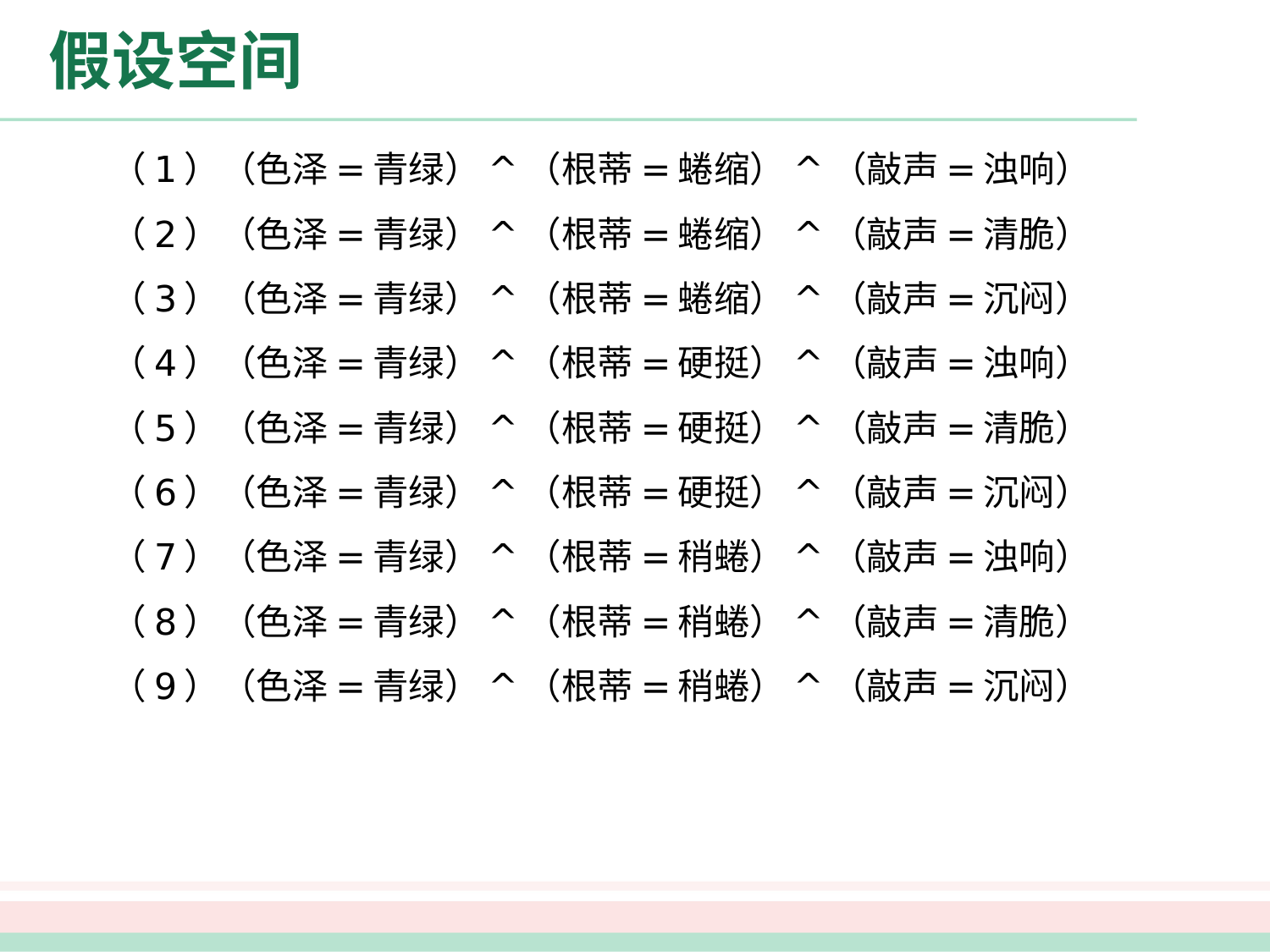

# 假设空间
（1）（色泽=青绿）^（根蒂=蜷缩）^（敲声=浊响）
（2）（色泽=青绿）^（根蒂=蜷缩）^（敲声=清脆）
（3）（色泽=青绿）^（根蒂=蜷缩）^（敲声=沉闷）
（4）（色泽=青绿）^（根蒂=硬挺）^（敲声=浊响）
（5）（色泽=青绿）^（根蒂=硬挺）^（敲声=清脆）
（6）（色泽=青绿）^（根蒂=硬挺）^（敲声=沉闷）
（7）（色泽=青绿）^（根蒂=稍蜷）^（敲声=浊响）
（8）（色泽=青绿）^（根蒂=稍蜷）^（敲声=清脆）
（9）（色泽=青绿）^（根蒂=稍蜷）^（敲声=沉闷）